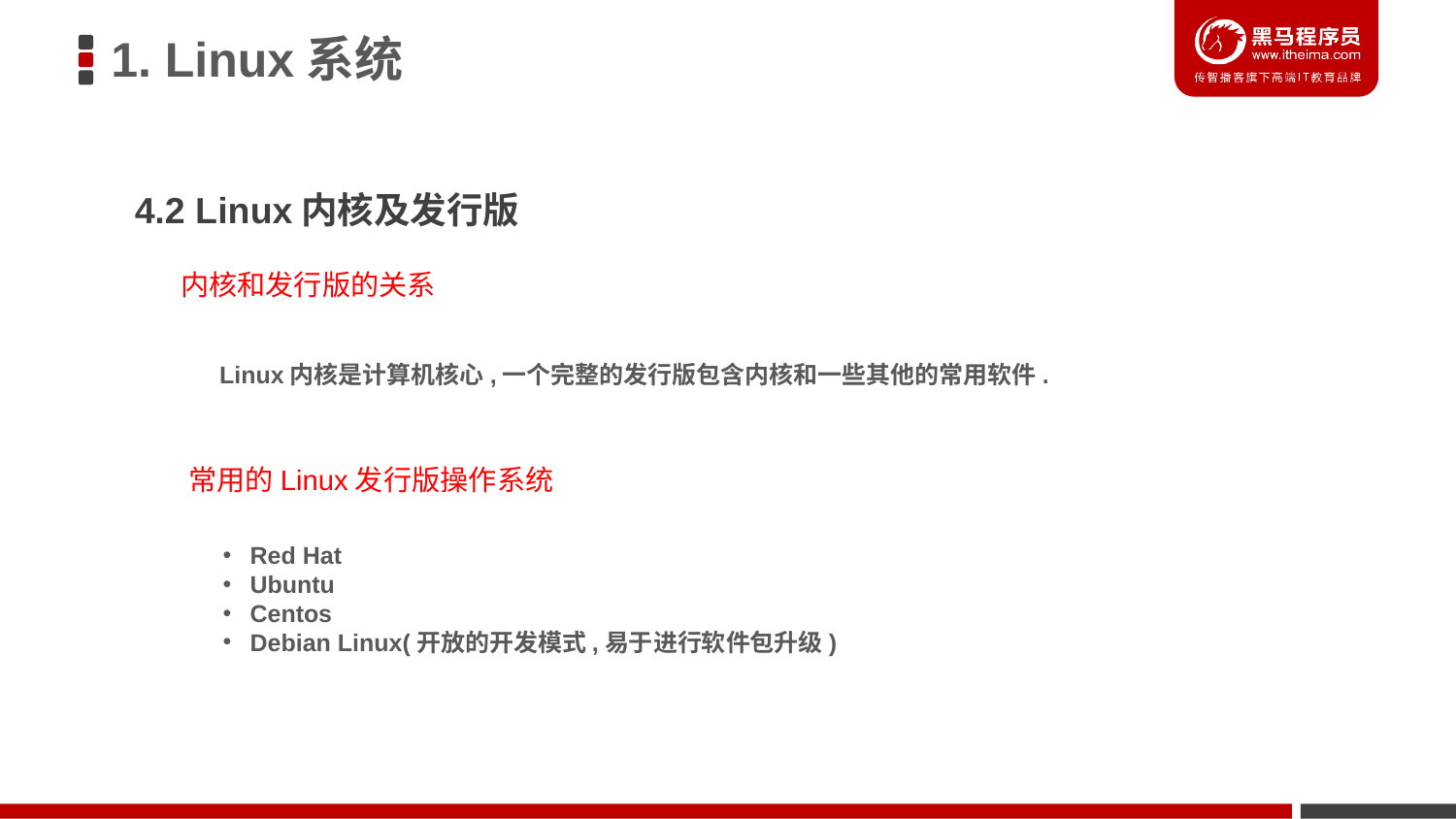

1. Linux系统
4.2 Linux内核及发行版
内核和发行版的关系
Linux内核是计算机核心,一个完整的发行版包含内核和一些其他的常用软件.
常用的Linux发行版操作系统
Red Hat
Ubuntu
Centos
Debian Linux(开放的开发模式,易于进行软件包升级)